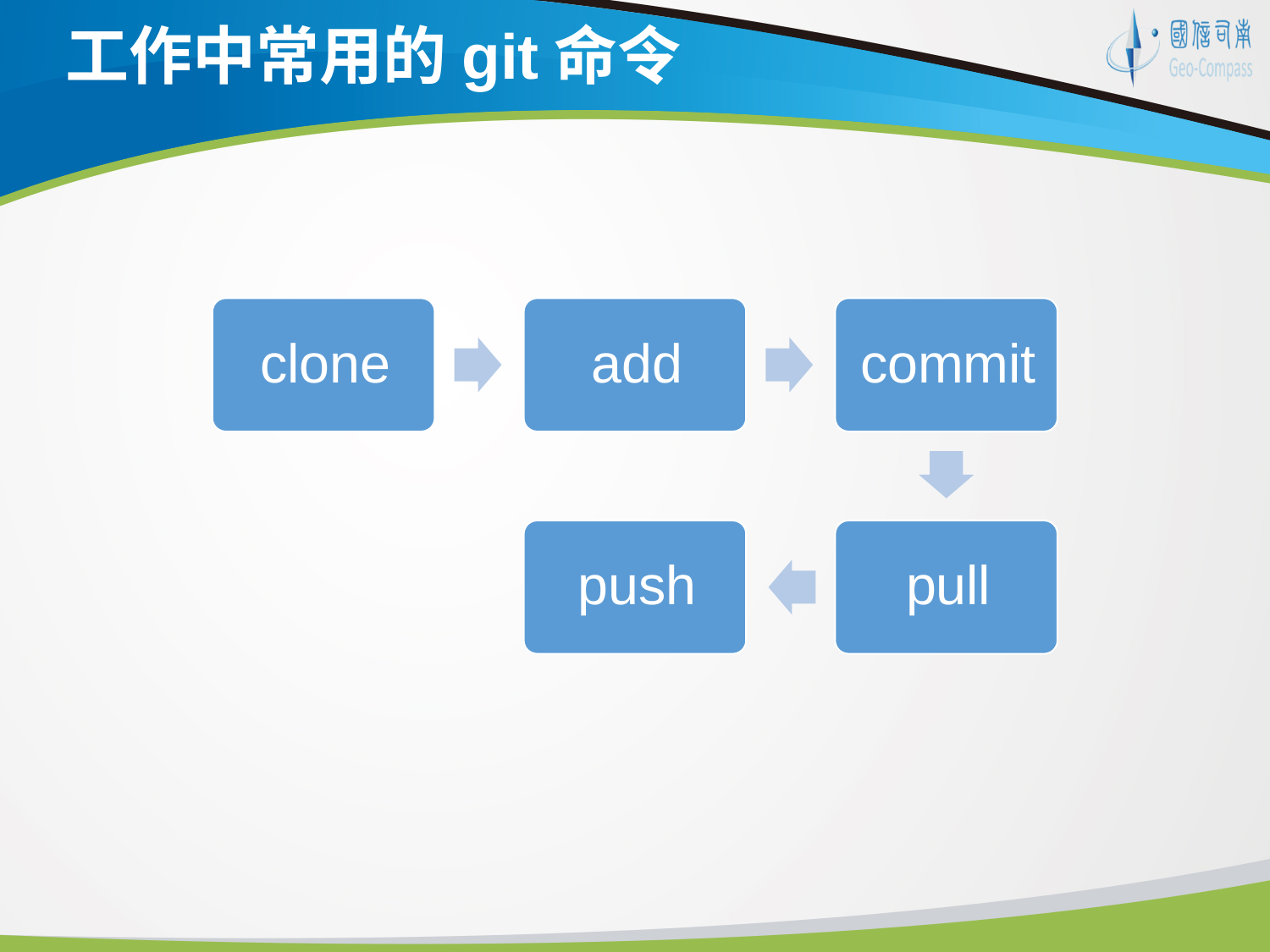

# 工作中常用的git命令
clone

add

commit

pull

push